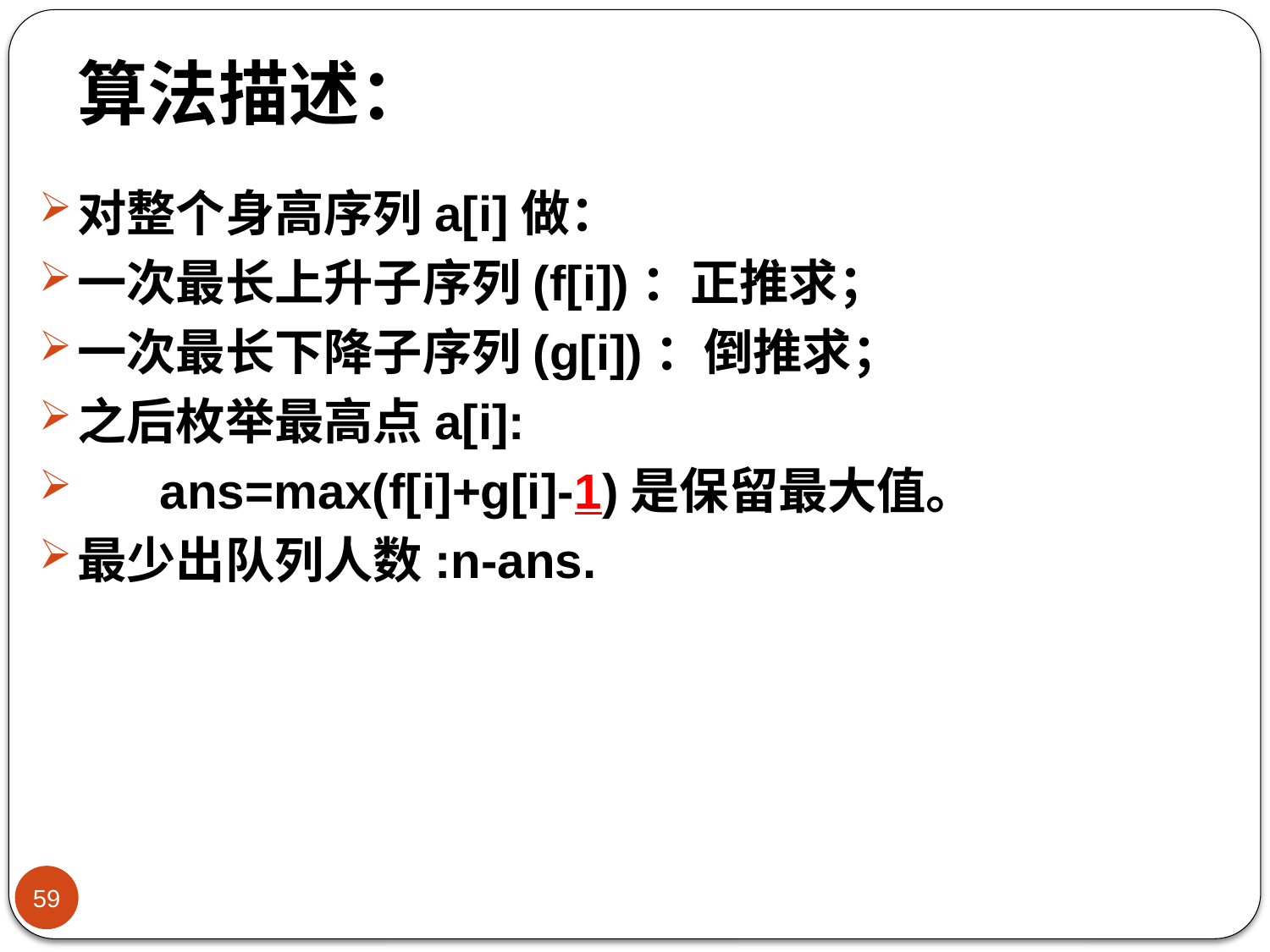

# 算法描述：
对整个身高序列a[i]做：
一次最长上升子序列(f[i])：正推求；
一次最长下降子序列(g[i])：倒推求；
之后枚举最高点a[i]:
      ans=max(f[i]+g[i]-1)是保留最大值。
最少出队列人数:n-ans.

59